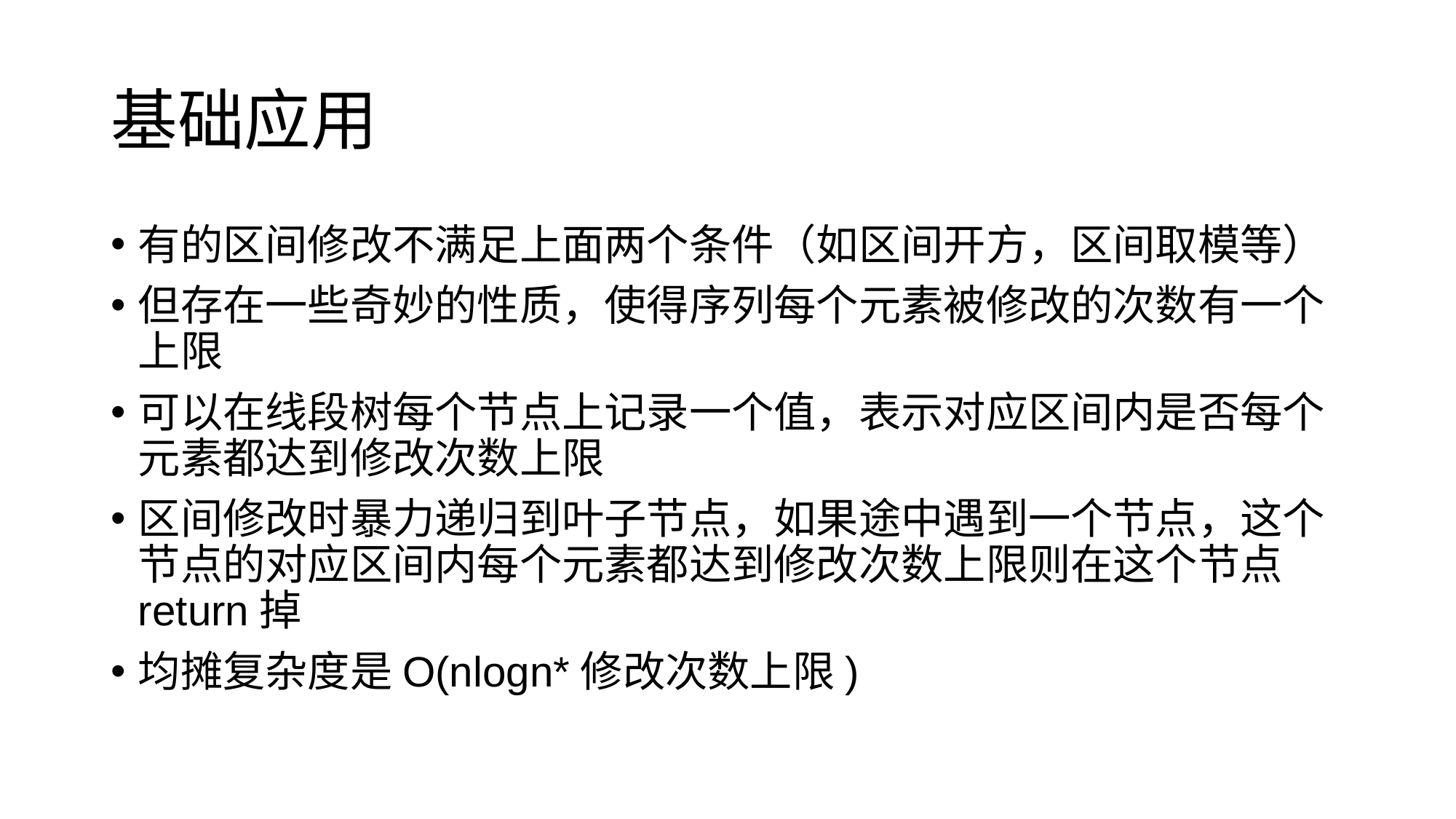

# 基础应用
有的区间修改不满足上面两个条件（如区间开方，区间取模等）
但存在一些奇妙的性质，使得序列每个元素被修改的次数有一个上限
可以在线段树每个节点上记录一个值，表示对应区间内是否每个元素都达到修改次数上限
区间修改时暴力递归到叶子节点，如果途中遇到一个节点，这个节点的对应区间内每个元素都达到修改次数上限则在这个节点return掉
均摊复杂度是O(nlogn*修改次数上限)